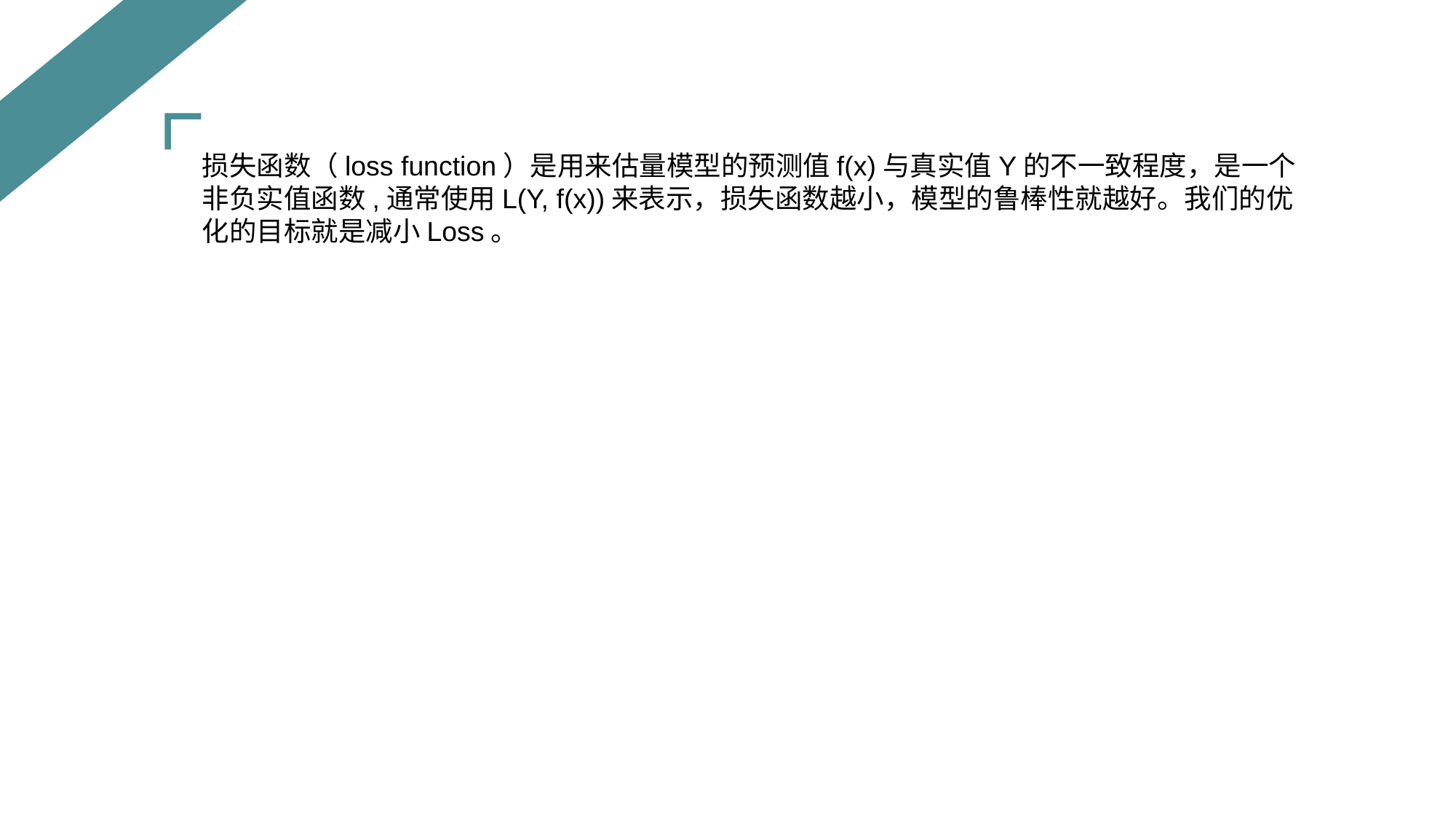

损失函数（loss function）是用来估量模型的预测值f(x)与真实值Y的不一致程度，是一个非负实值函数,通常使用L(Y, f(x))来表示，损失函数越小，模型的鲁棒性就越好。我们的优化的目标就是减小Loss。